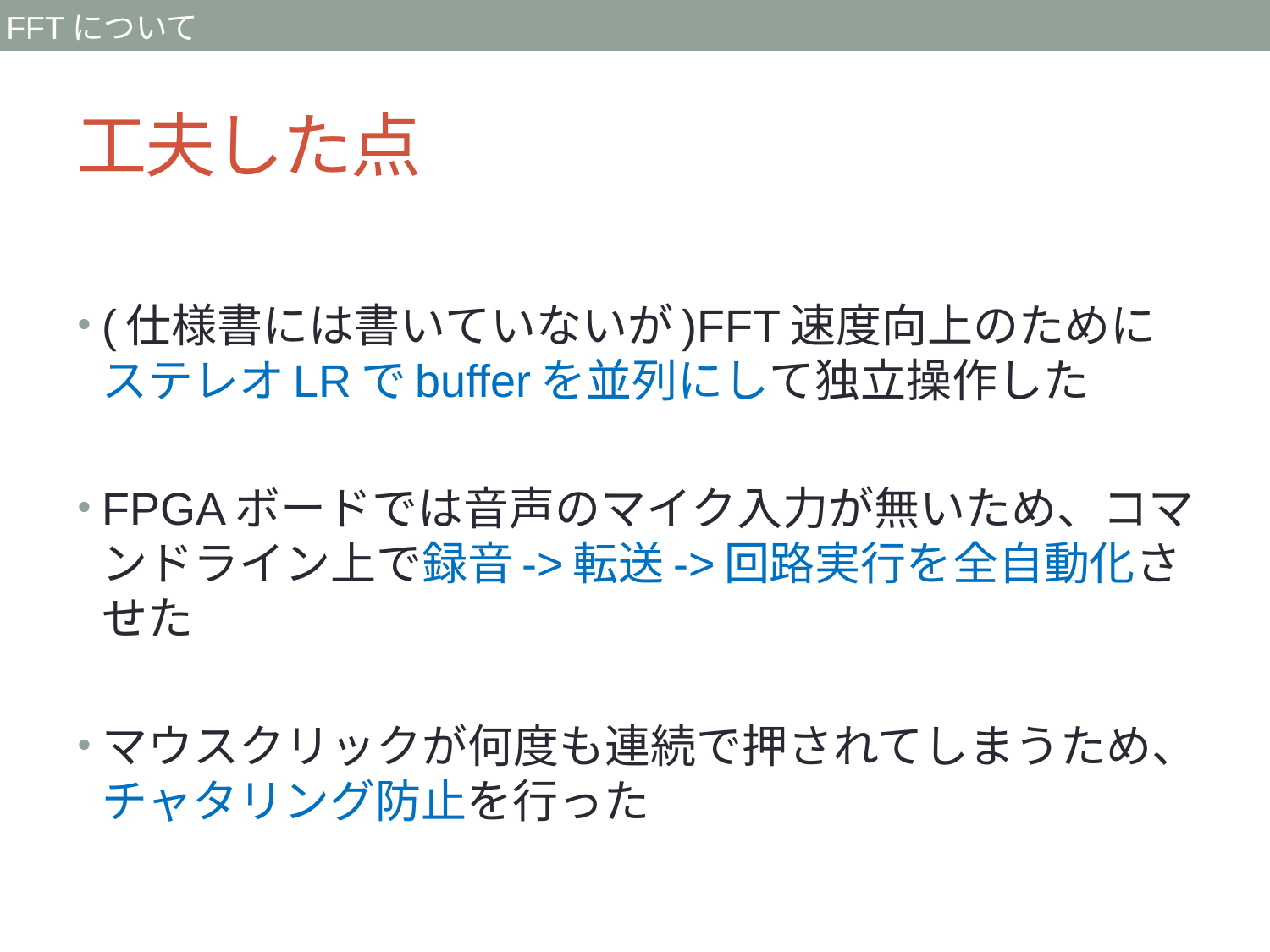

FFTについて
# 工夫した点

(仕様書には書いていないが)FFT速度向上のためにステレオLRでbufferを並列にして独立操作した

FPGAボードでは音声のマイク入力が無いため、コマンドライン上で録音->転送->回路実行を全自動化させた

マウスクリックが何度も連続で押されてしまうため、チャタリング防止を行った